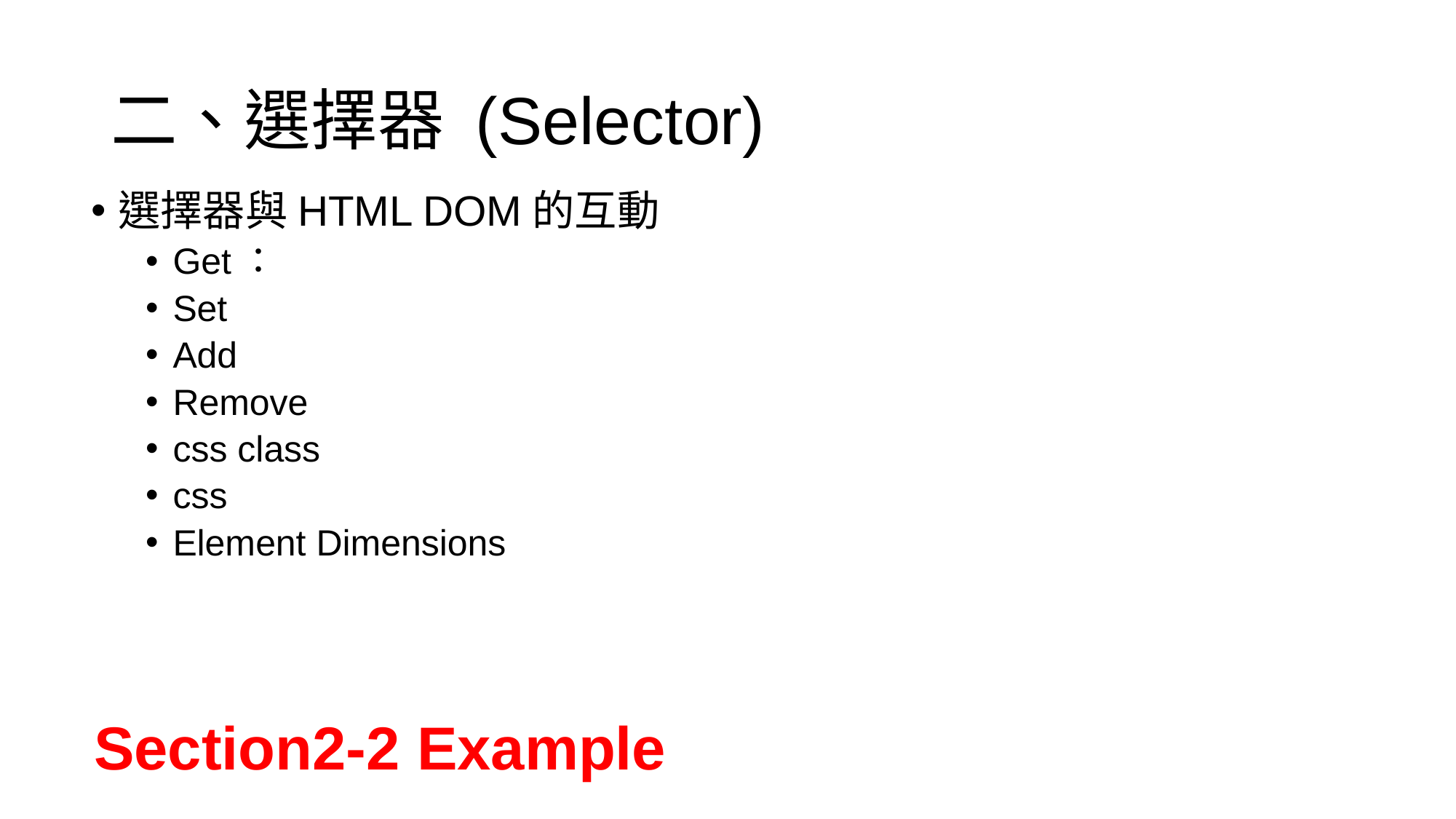

# 二、選擇器 (Selector)
選擇器與HTML DOM的互動
Get：
Set
Add
Remove
css class
css
Element Dimensions
Section2-2 Example